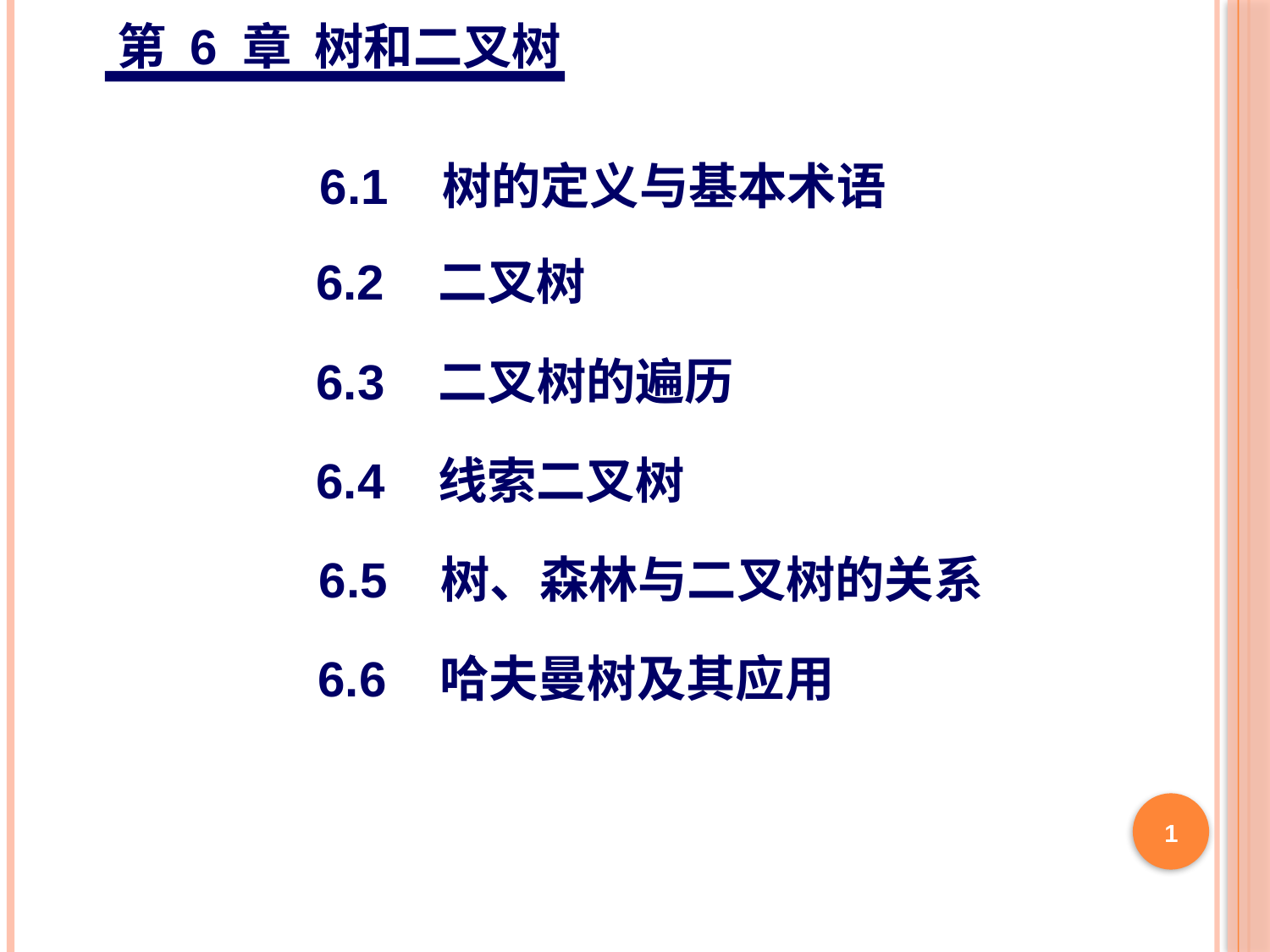

第 6 章  树和二叉树

6.1   树的定义与基本术语
6.2   二叉树
6.3   二叉树的遍历
6.4   线索二叉树
6.5   树、森林与二叉树的关系
6.6   哈夫曼树及其应用
1